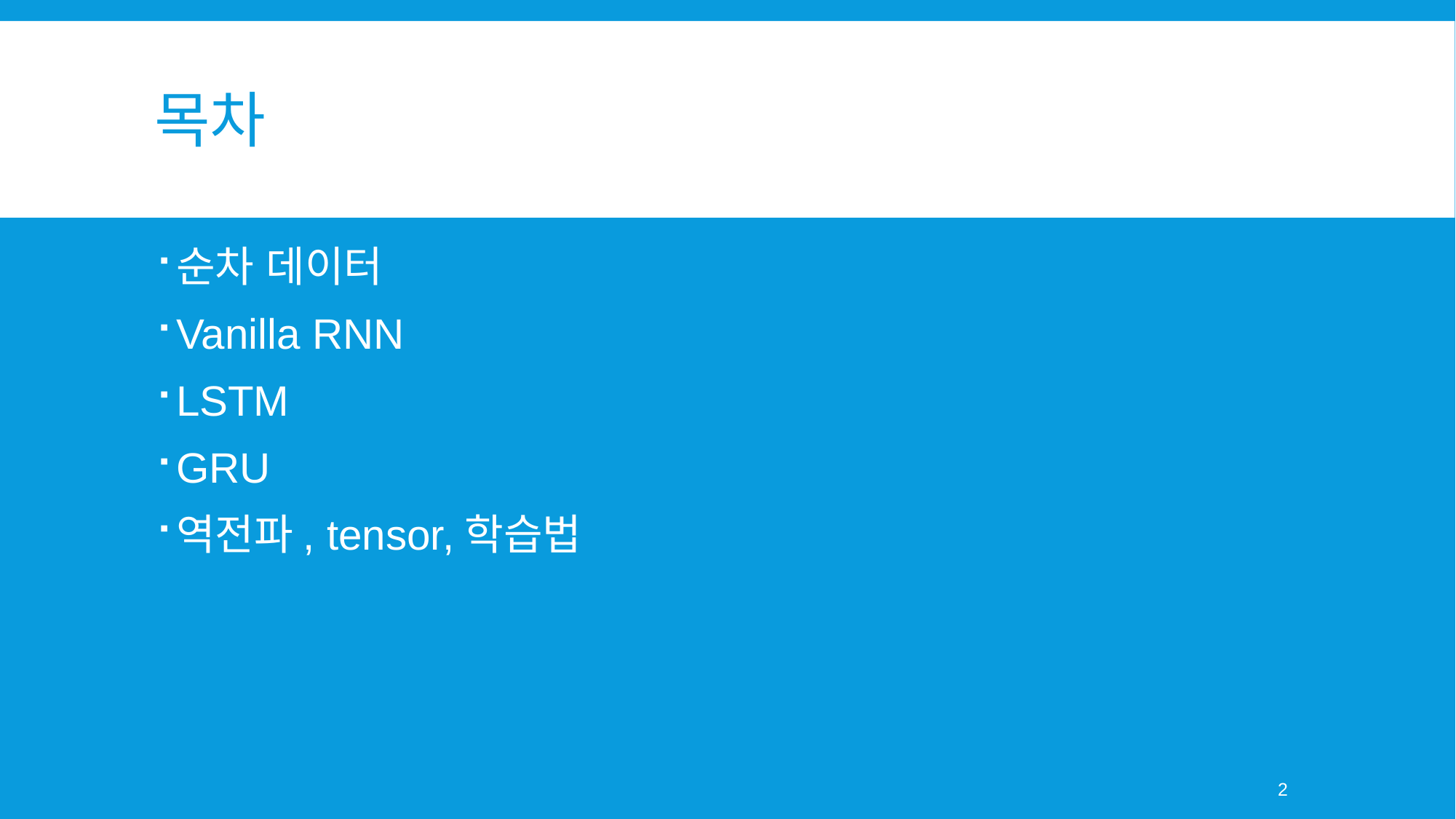

# 목차
순차 데이터
Vanilla RNN
LSTM
GRU
역전파, tensor,학습법
2